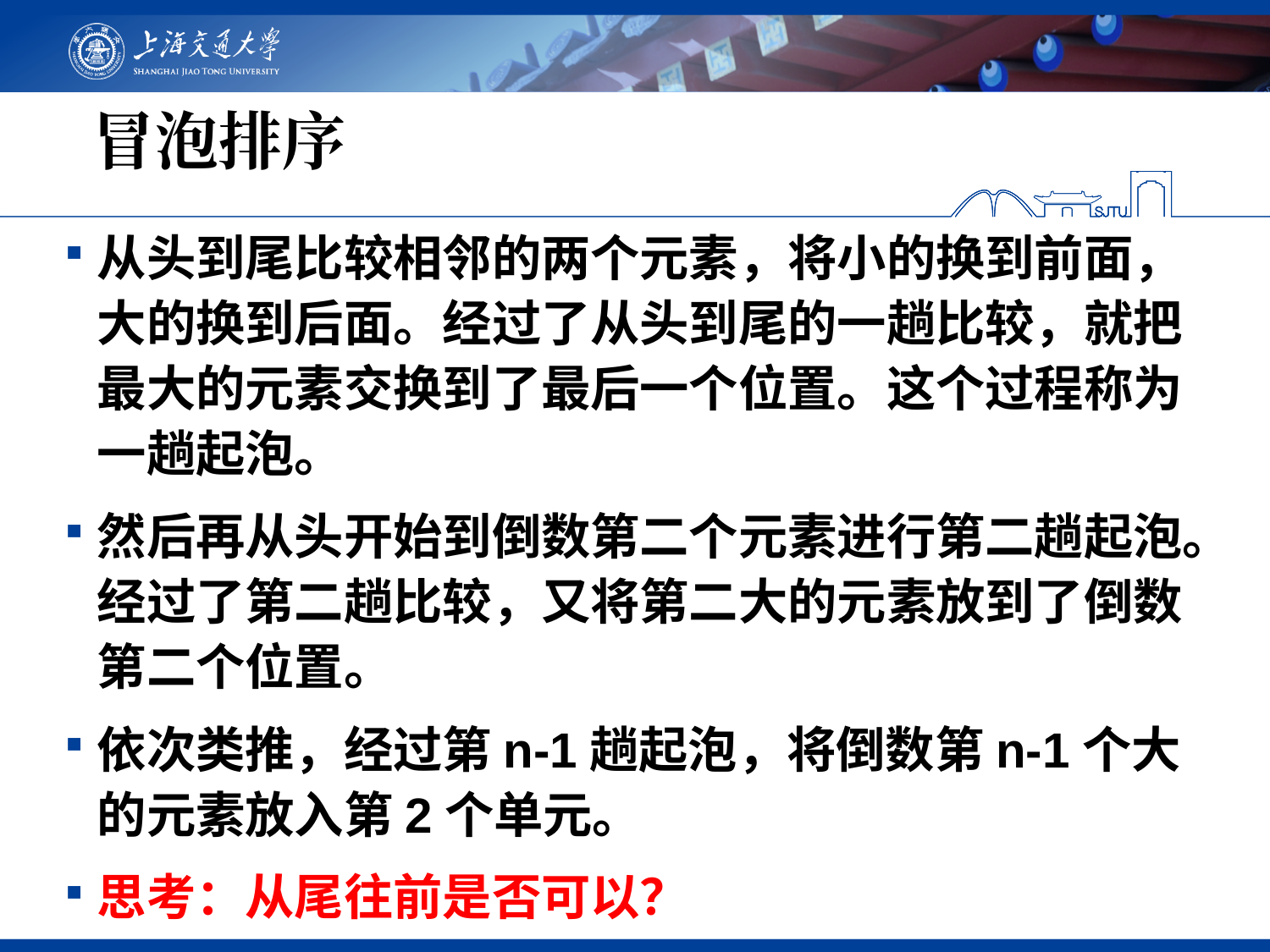

# 冒泡排序
从头到尾比较相邻的两个元素，将小的换到前面，大的换到后面。经过了从头到尾的一趟比较，就把最大的元素交换到了最后一个位置。这个过程称为一趟起泡。
然后再从头开始到倒数第二个元素进行第二趟起泡。经过了第二趟比较，又将第二大的元素放到了倒数第二个位置。
依次类推，经过第n-1趟起泡，将倒数第n-1个大的元素放入第2个单元。
思考：从尾往前是否可以？